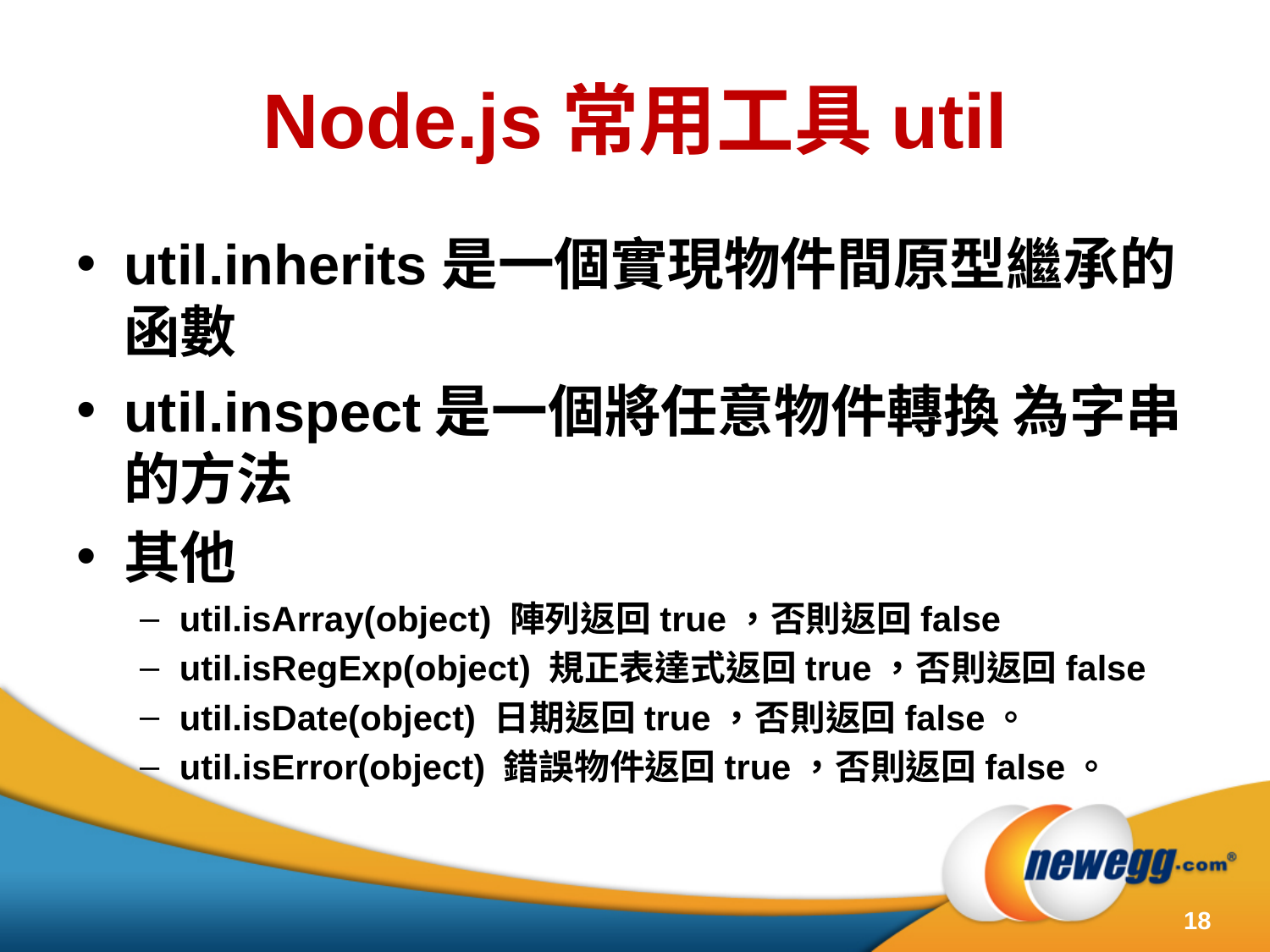

# Node.js常用工具util
util.inherits是一個實現物件間原型繼承的函數
util.inspect是一個將任意物件轉換 為字串的方法
其他
util.isArray(object) 陣列返回true，否則返回false
util.isRegExp(object) 規正表達式返回true，否則返回false
util.isDate(object) 日期返回true，否則返回false。
util.isError(object) 錯誤物件返回true，否則返回false。